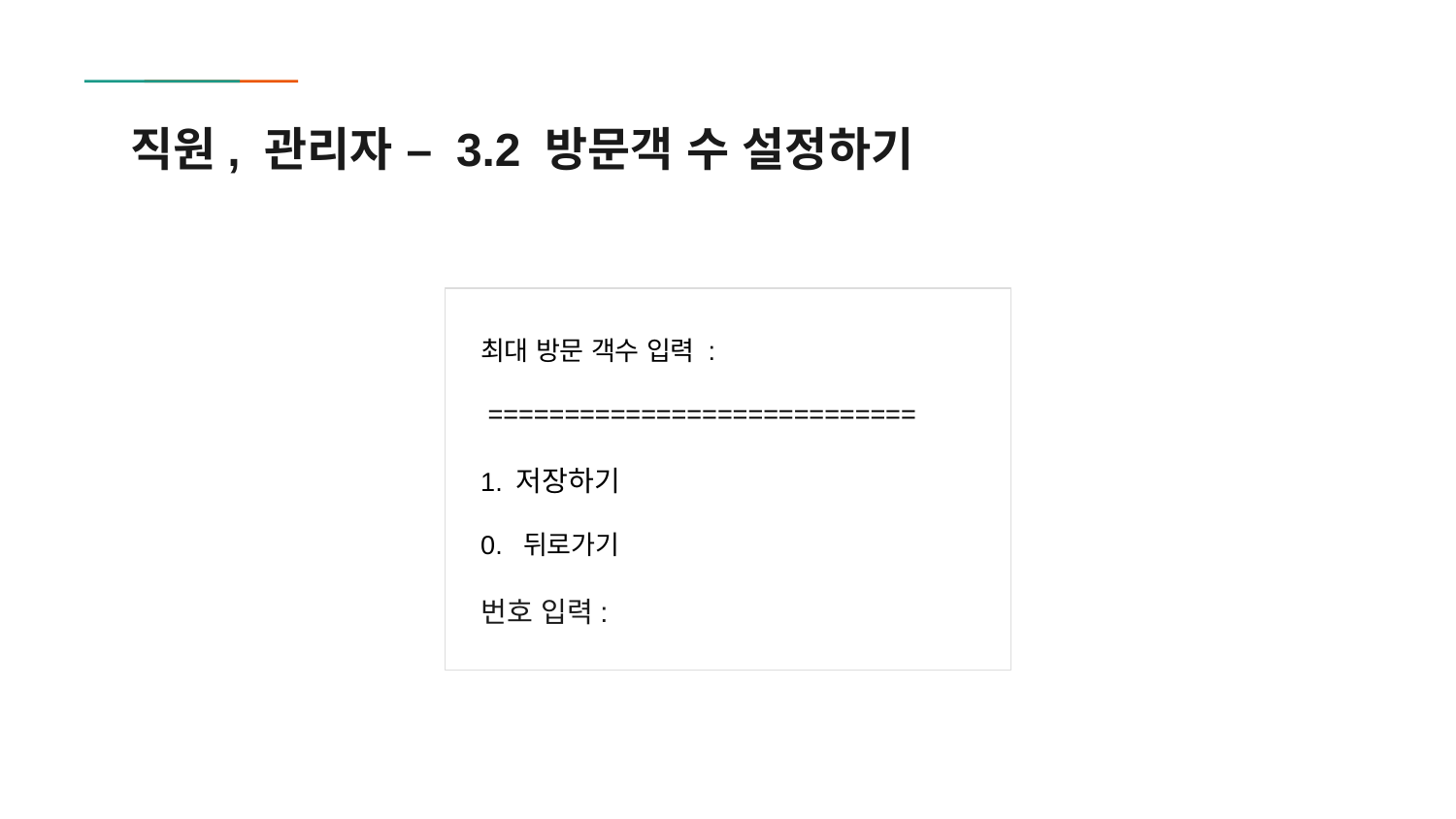

# 직원, 관리자 – 3.2 방문객 수 설정하기
최대 방문 객수 입력 :
 ============================
1. 저장하기
0.  뒤로가기
번호 입력: